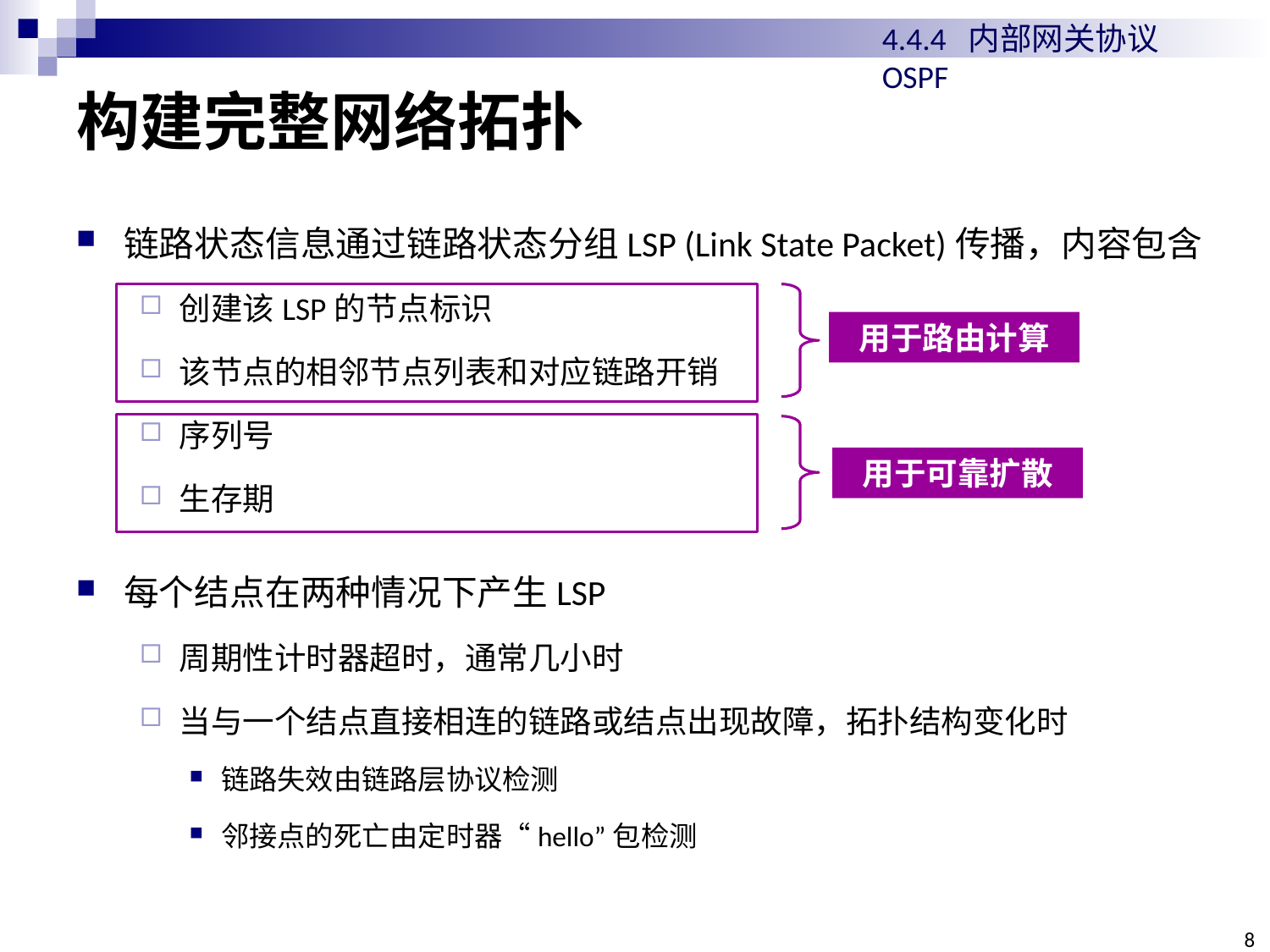

4.4.4  内部网关协议OSPF
# 构建完整网络拓扑
链路状态信息通过链路状态分组LSP (Link State Packet)传播，内容包含
创建该LSP的节点标识
该节点的相邻节点列表和对应链路开销
序列号
生存期
每个结点在两种情况下产生LSP
周期性计时器超时，通常几小时
当与一个结点直接相连的链路或结点出现故障，拓扑结构变化时
链路失效由链路层协议检测
邻接点的死亡由定时器“hello”包检测

用于路由计算

用于可靠扩散
8